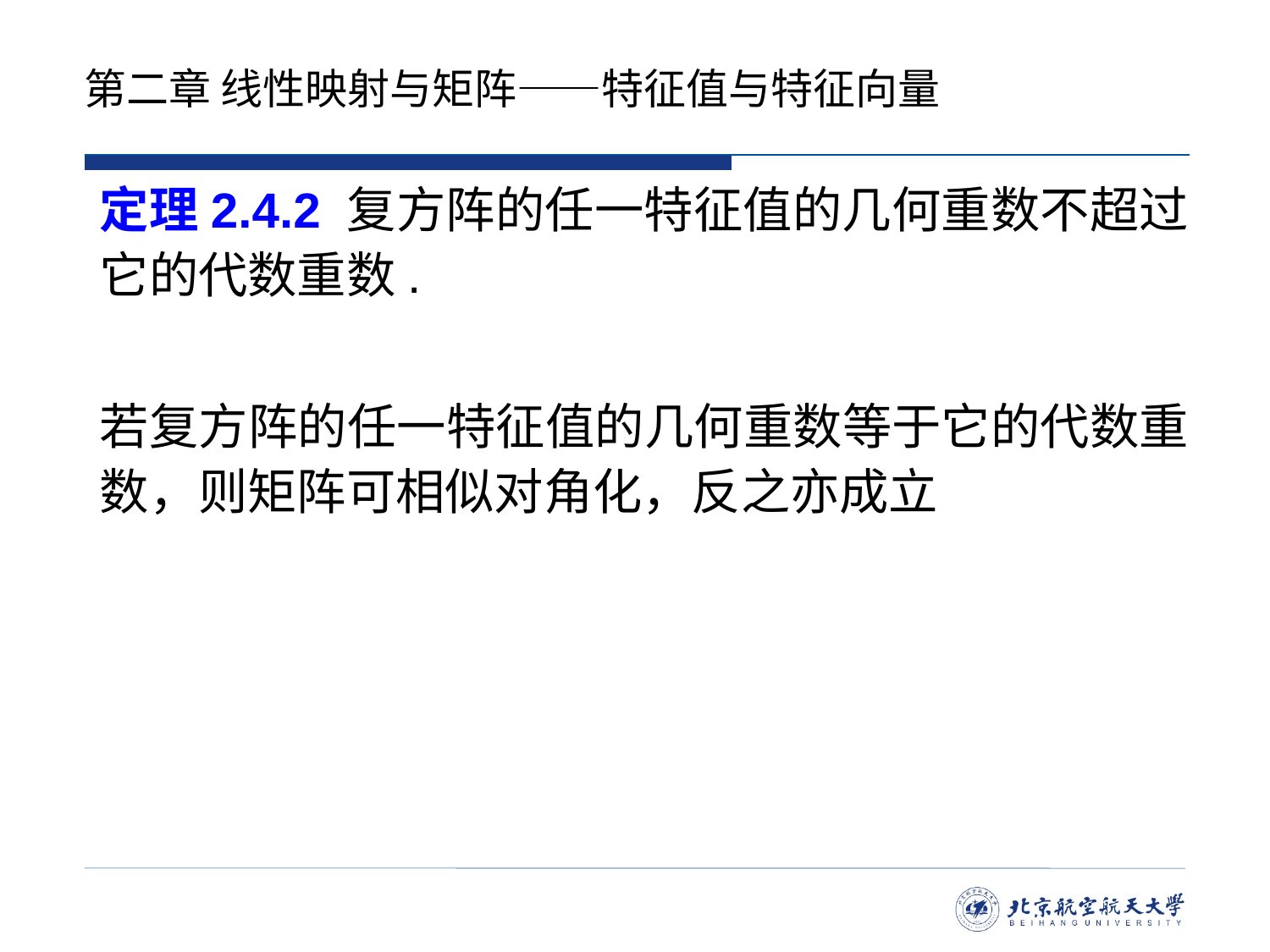

# 第二章 线性映射与矩阵——特征值与特征向量
定理2.4.2 复方阵的任一特征值的几何重数不超过它的代数重数.

若复方阵的任一特征值的几何重数等于它的代数重数，则矩阵可相似对角化，反之亦成立